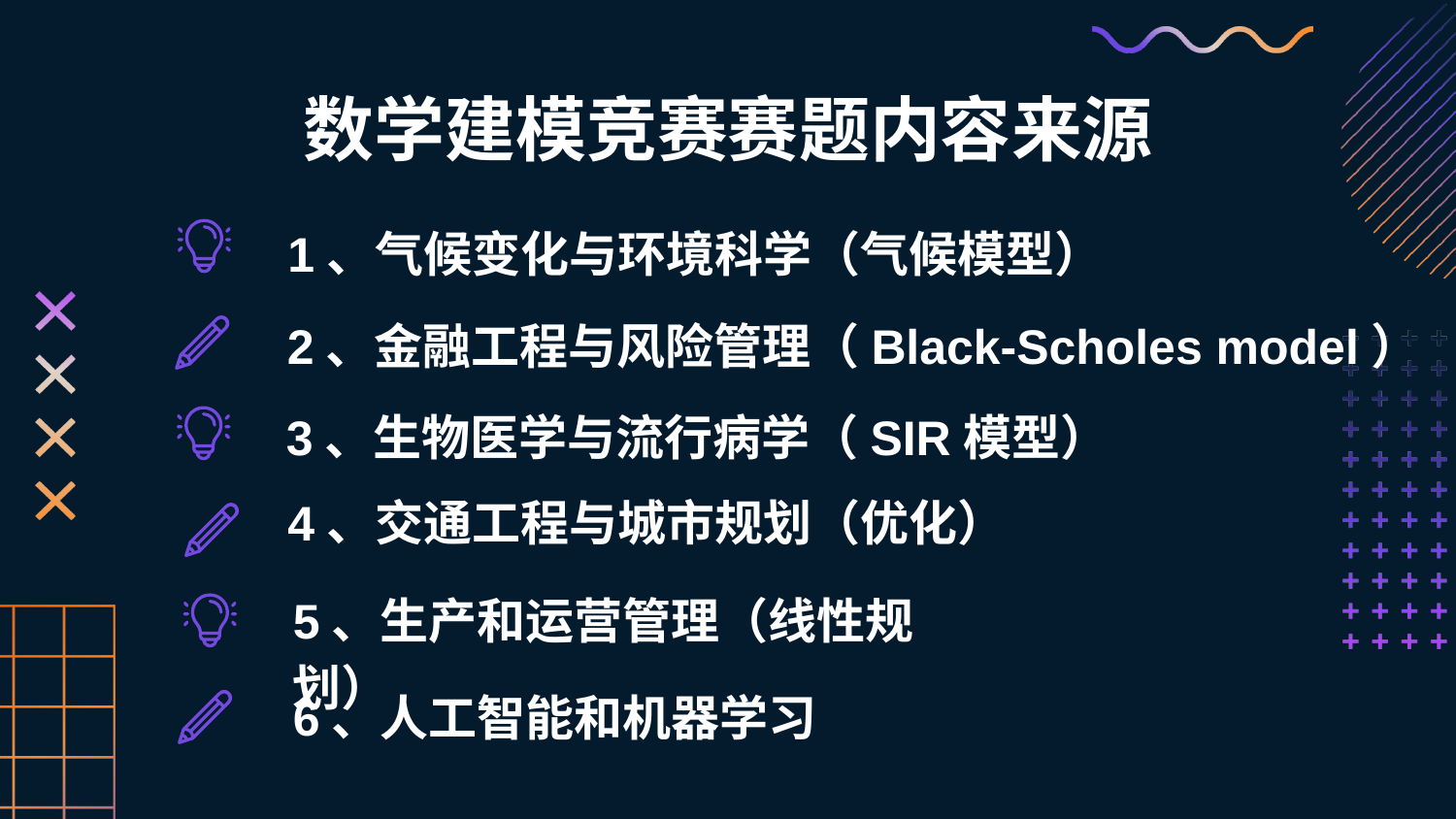

# 数学建模竞赛赛题内容来源
1、气候变化与环境科学（气候模型）

2、金融工程与风险管理（Black-Scholes model）

3、生物医学与流行病学（SIR模型）

4、交通工程与城市规划（优化）

5、生产和运营管理（线性规划）

6、人工智能和机器学习